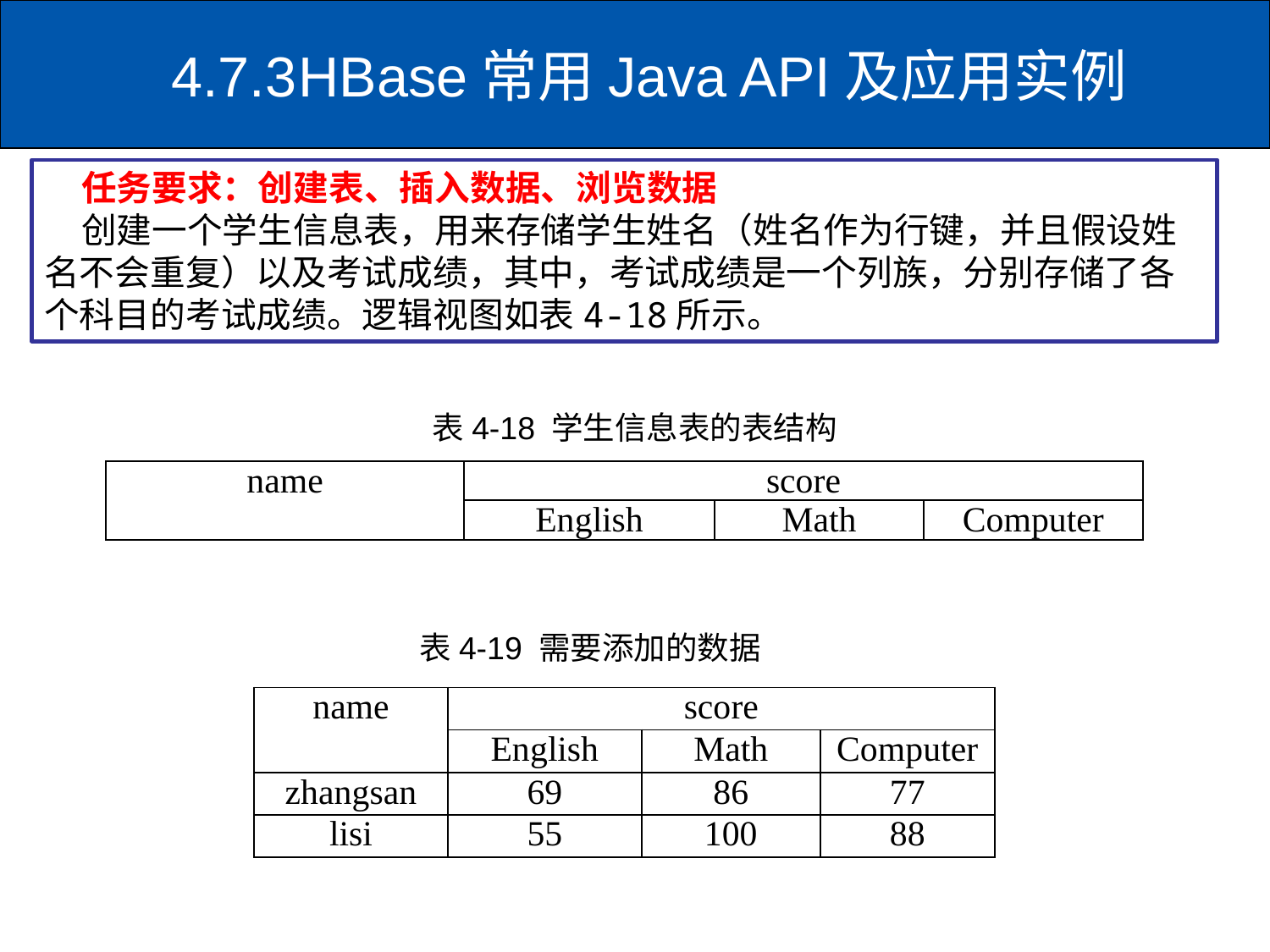

# 4.7.3	HBase常用Java API及应用实例
任务要求：创建表、插入数据、浏览数据
创建一个学生信息表，用来存储学生姓名（姓名作为行键，并且假设姓名不会重复）以及考试成绩，其中，考试成绩是一个列族，分别存储了各个科目的考试成绩。逻辑视图如表4-18所示。
表4-18 学生信息表的表结构
| name | score |  |  |
| --- | --- | --- | --- |
|  | English | Math | Computer |
表4-19 需要添加的数据
| name | score |  |  |
| --- | --- | --- | --- |
|  | English | Math | Computer |
| zhangsan | 69 | 86 | 77 |
| lisi | 55 | 100 | 88 |